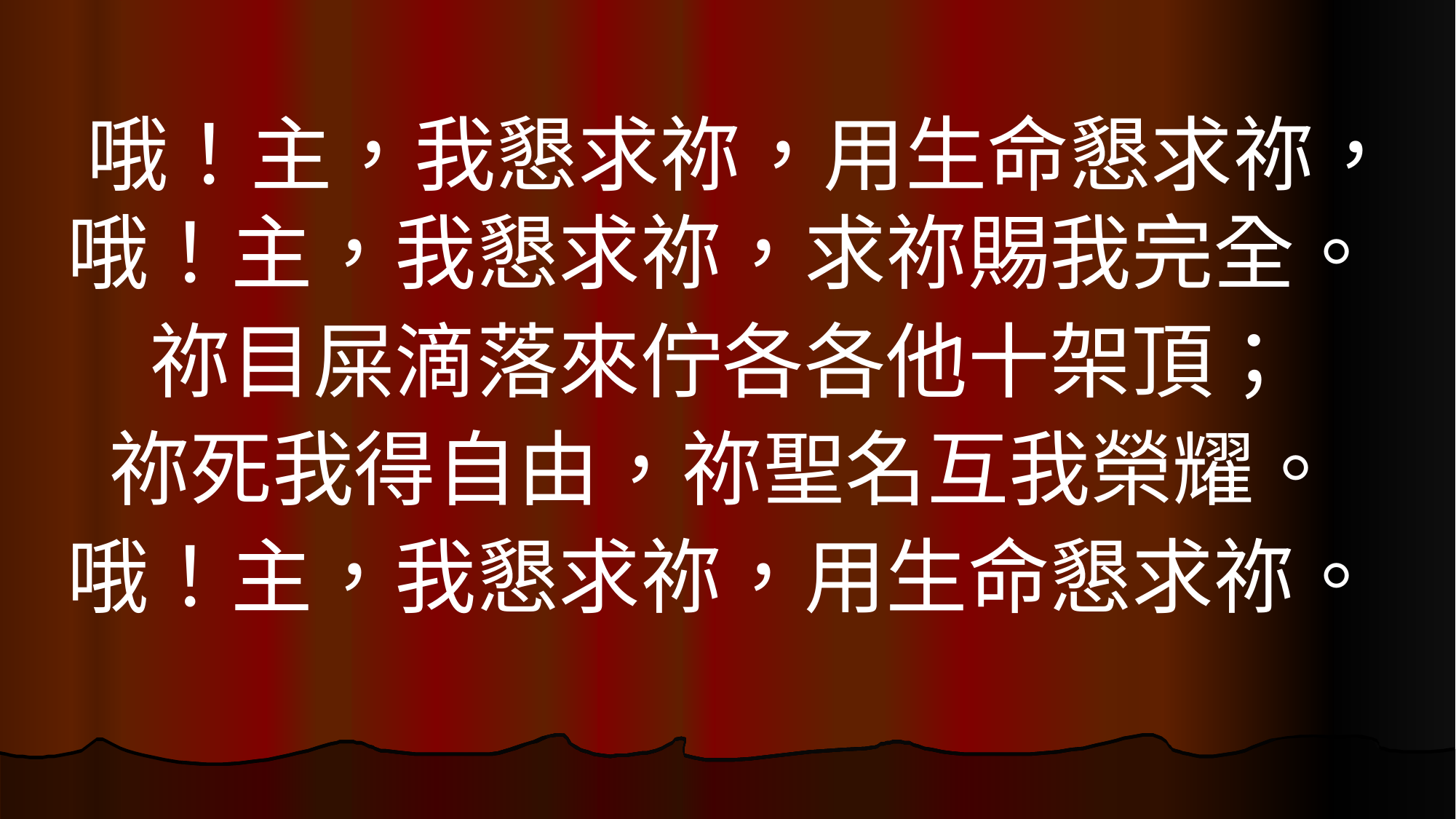

哦！主，我懇求祢，用生命懇求祢，哦！主，我懇求祢，求祢賜我完全。
祢目屎滴落來佇各各他十架頂；
祢死我得自由，祢聖名互我榮耀。
哦！主，我懇求祢，用生命懇求祢。